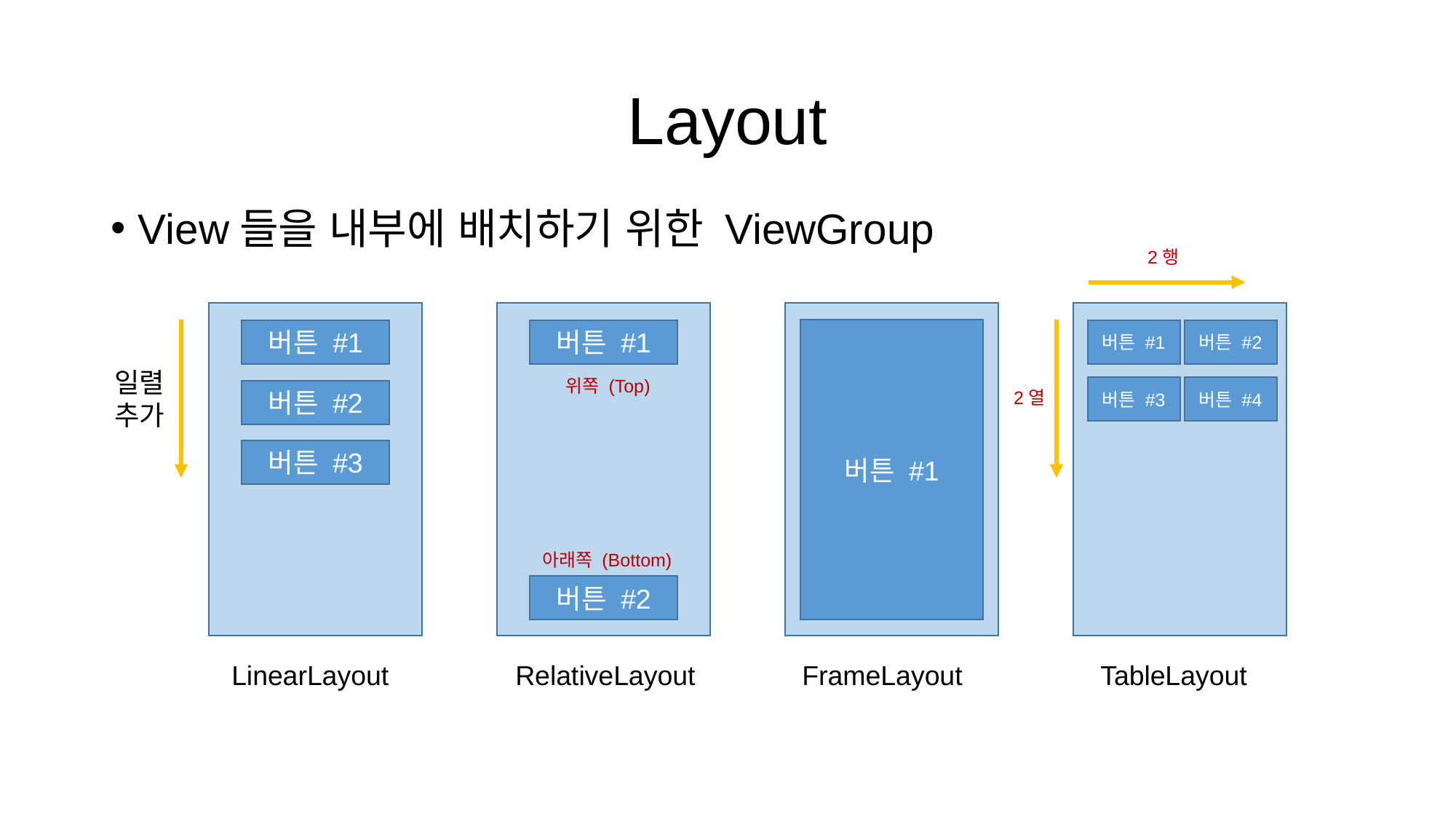

# Layout
View들을 내부에 배치하기 위한 ViewGroup

2행

버튼 #1
버튼 #1
버튼 #1
버튼 #1
버튼 #2
일렬추가
위쪽 (Top)
버튼 #3
버튼 #4
버튼 #2
2열
버튼 #3
아래쪽 (Bottom)
버튼 #2
RelativeLayout
FrameLayout
TableLayout
LinearLayout